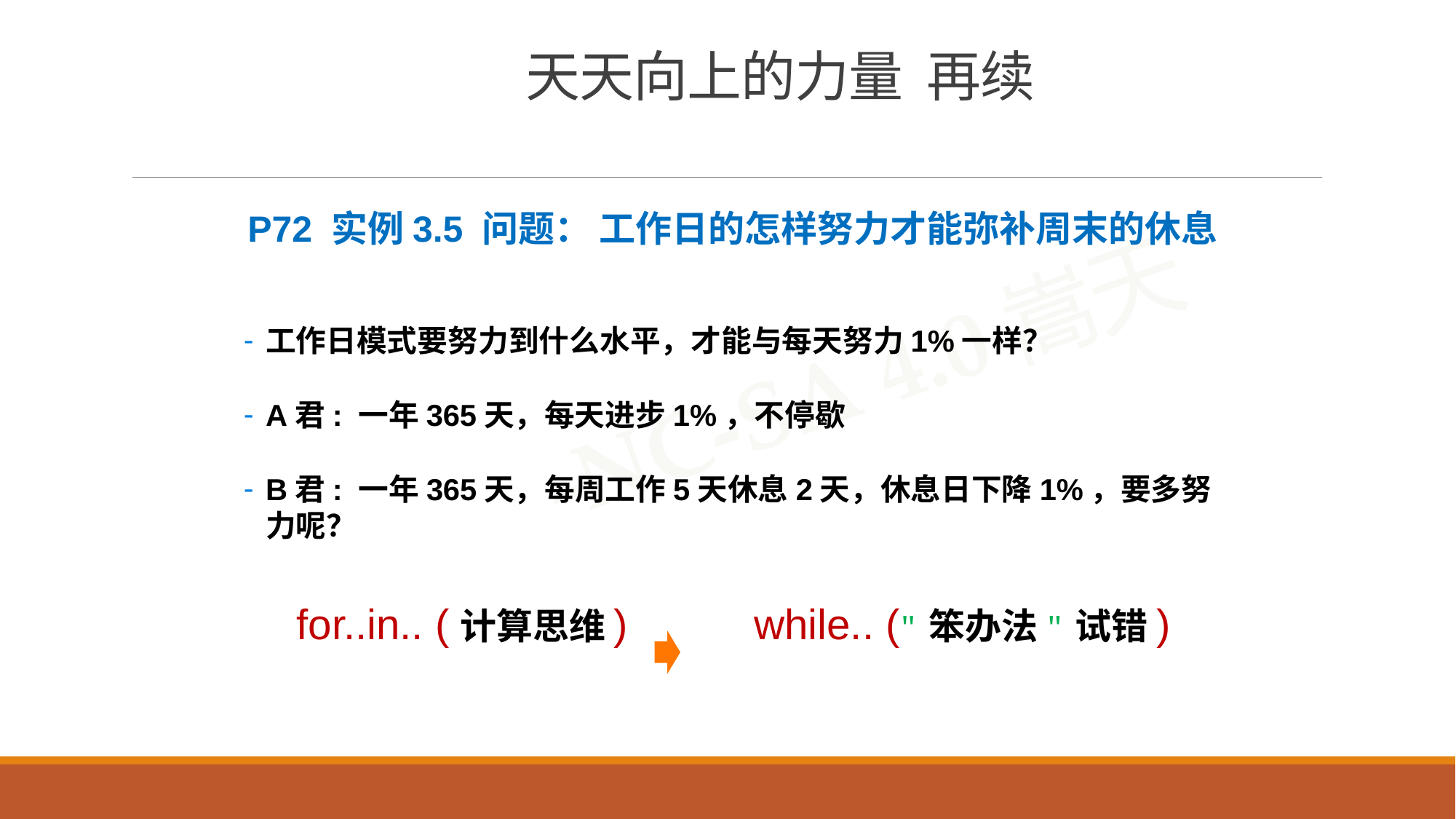

# 天天向上的力量  再续
P72 实例3.5 问题： 工作日的怎样努力才能弥补周末的休息

工作日模式要努力到什么水平，才能与每天努力1%一样？

A君: 一年365天，每天进步1%，不停歇

B君: 一年365天，每周工作5天休息2天，休息日下降1%，要多努力呢？

for..in.. (计算思维)	while.. ("笨办法"试错)